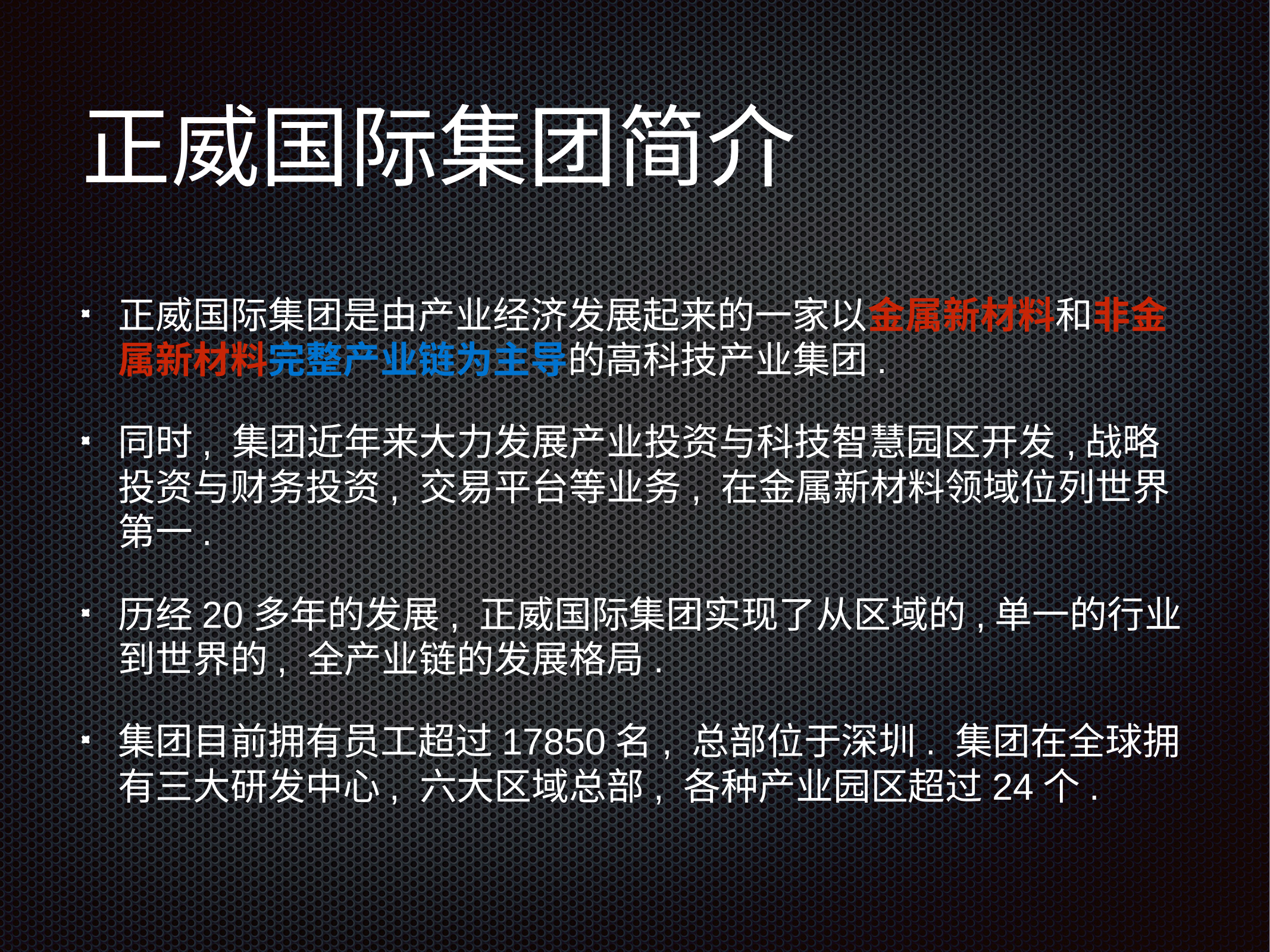

# 正威国际集团简介
正威国际集团是由产业经济发展起来的一家以金属新材料和非金属新材料完整产业链为主导的高科技产业集团.
同时, 集团近年来大力发展产业投资与科技智慧园区开发,战略投资与财务投资, 交易平台等业务, 在金属新材料领域位列世界第一.
历经20多年的发展, 正威国际集团实现了从区域的,单一的行业到世界的, 全产业链的发展格局.
集团目前拥有员工超过17850名, 总部位于深圳. 集团在全球拥有三大研发中心, 六大区域总部, 各种产业园区超过24个.